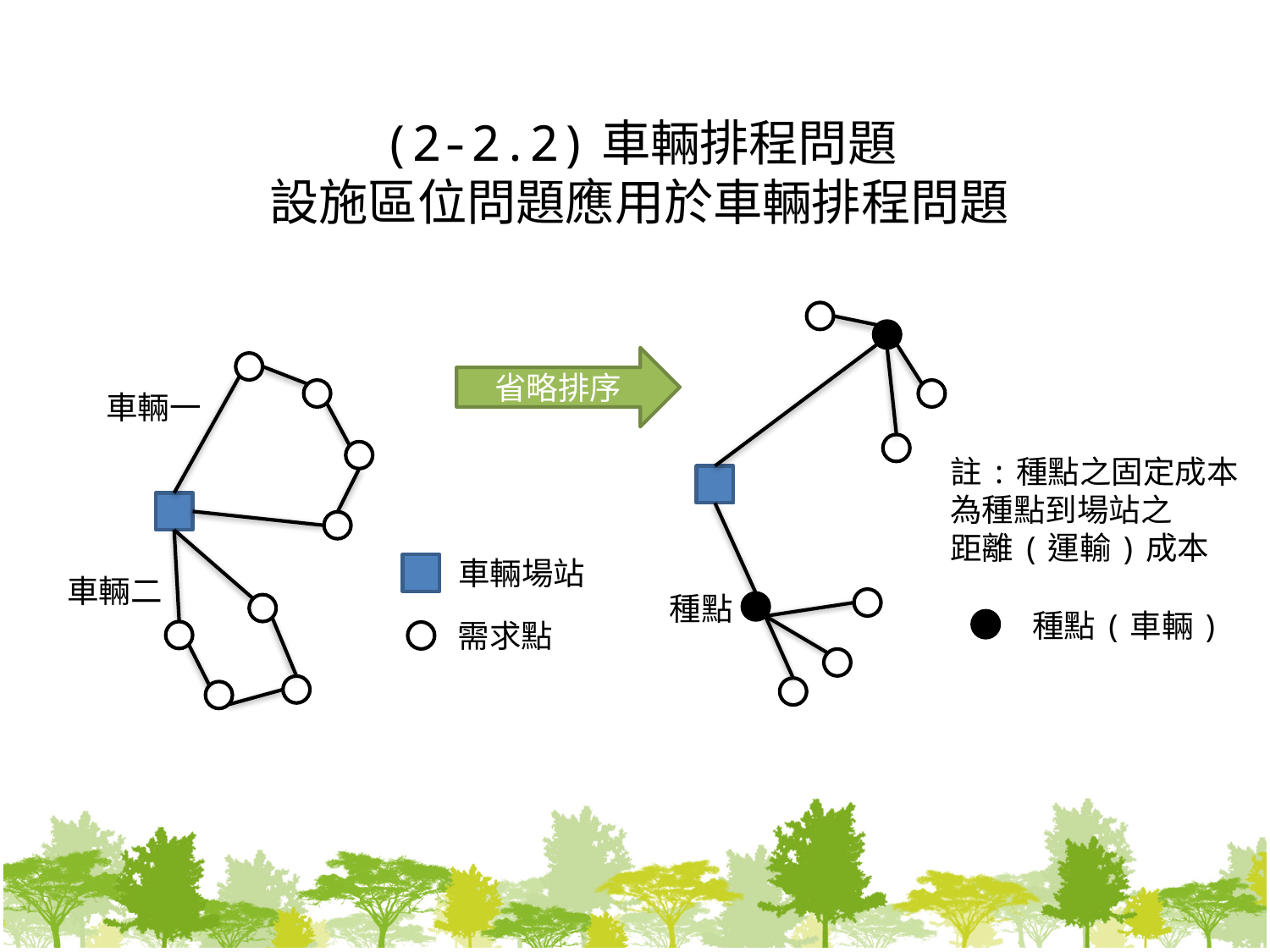

# (2-2.2)車輛排程問題 設施區位問題應用於車輛排程問題

省略排序

車輛一

註:種點之固定成本
為種點到場站之
距離(運輸)成本

車輛場站

車輛二
種點

種點(車輛)
需求點